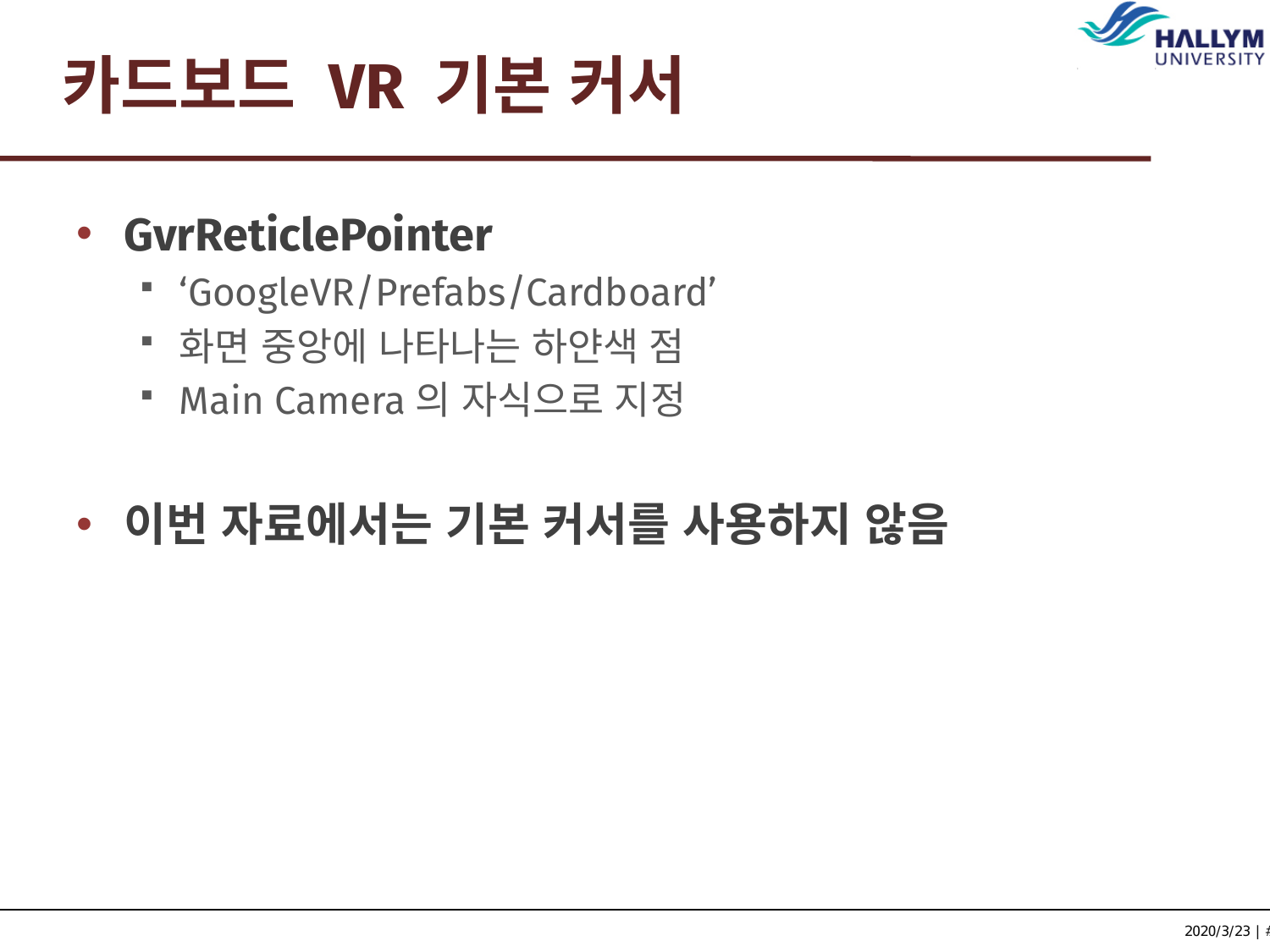

# 카드보드 VR 기본 커서
GvrReticlePointer
‘GoogleVR/Prefabs/Cardboard’
화면 중앙에 나타나는 하얀색 점
Main Camera의 자식으로 지정

이번 자료에서는 기본 커서를 사용하지 않음